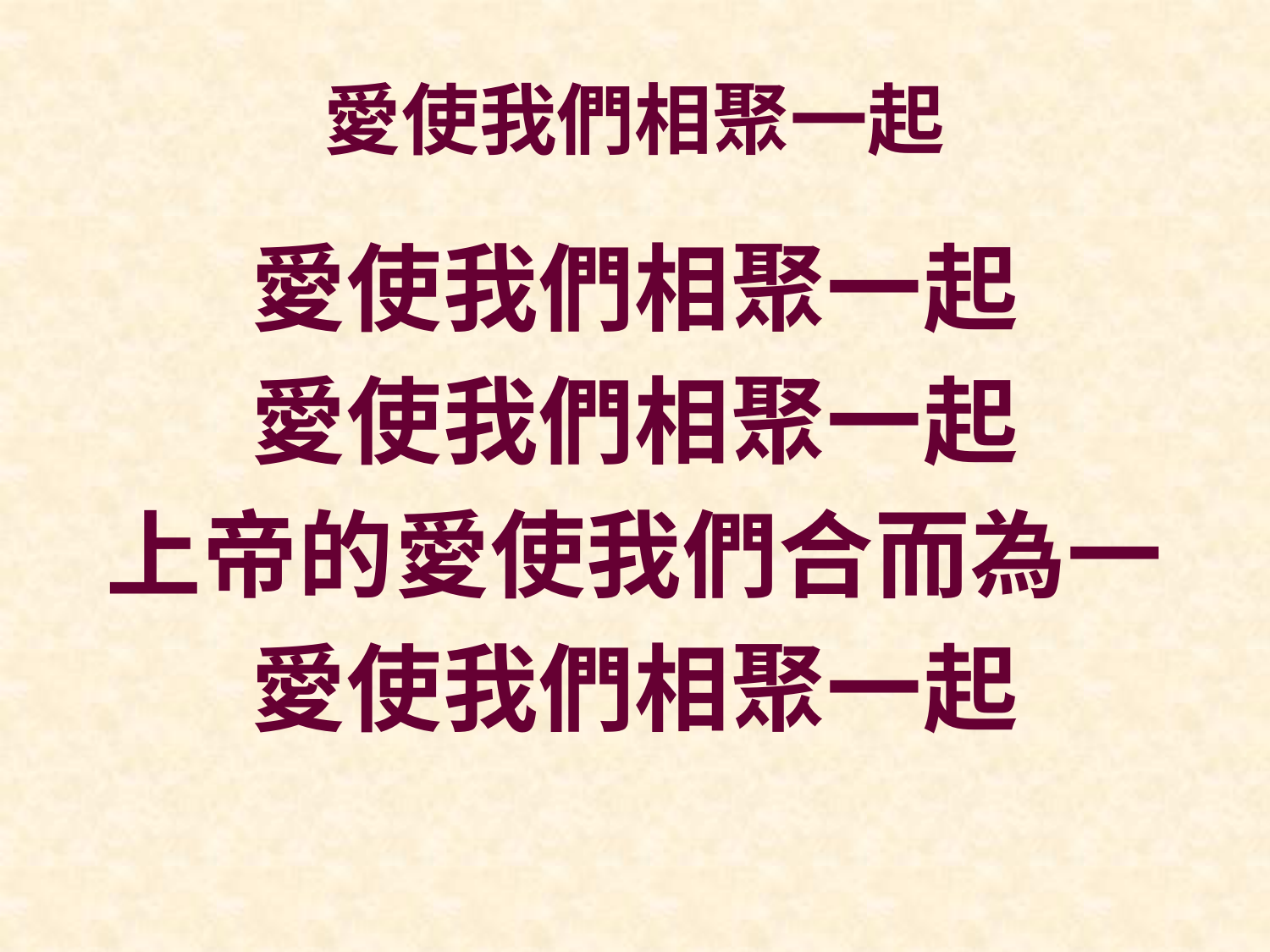

# 愛使我們相聚一起
愛使我們相聚一起
愛使我們相聚一起
上帝的愛使我們合而為一
愛使我們相聚一起